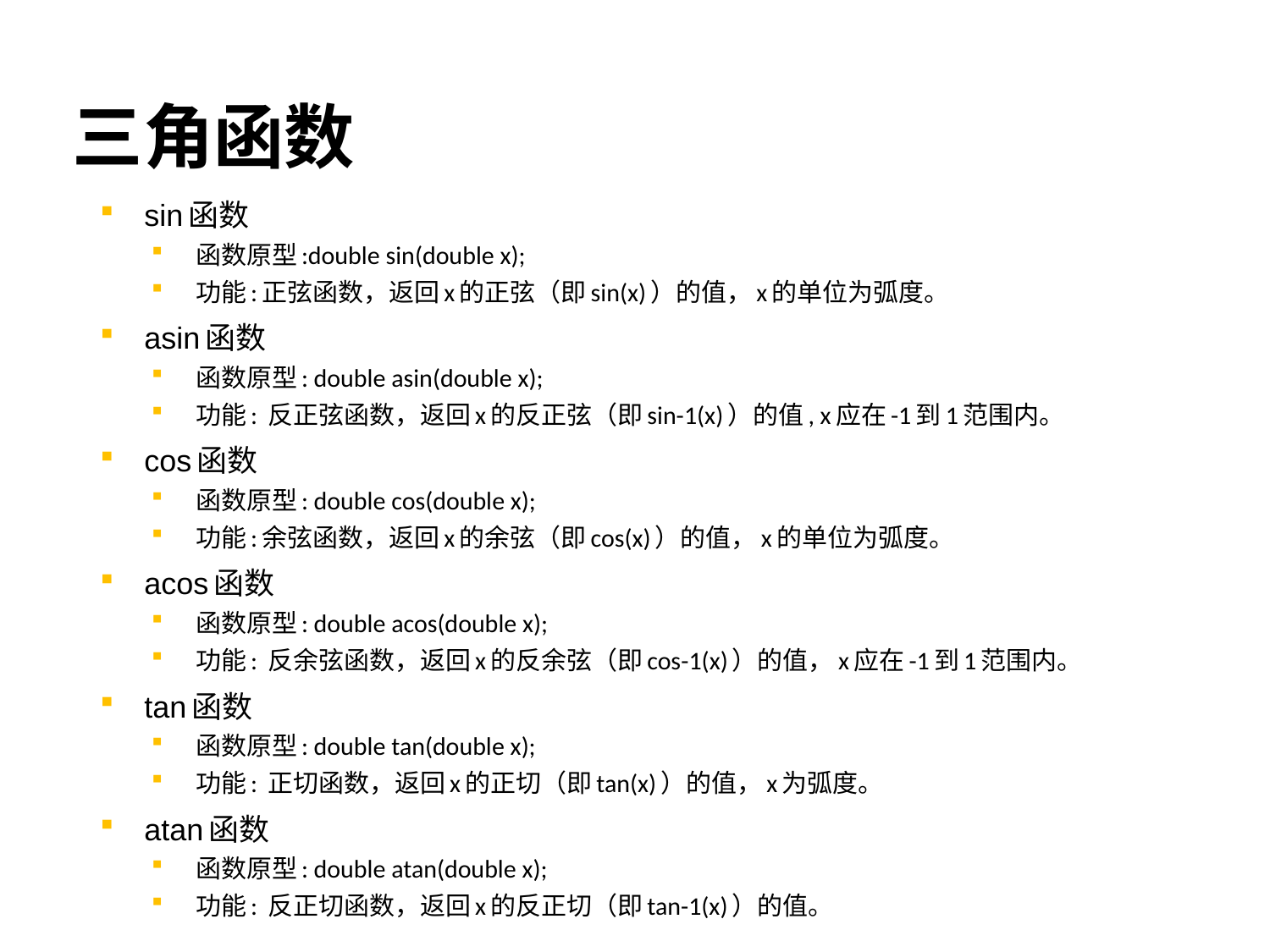

# 三角函数
sin函数
函数原型:double sin(double x);
功能:正弦函数，返回x的正弦（即sin(x)）的值，x的单位为弧度。
asin函数
函数原型: double asin(double x);
功能: 反正弦函数，返回x的反正弦（即sin-1(x)）的值, x应在-1到1范围内。
cos函数
函数原型: double cos(double x);
功能:余弦函数，返回x的余弦（即cos(x)）的值，x的单位为弧度。
acos函数
函数原型: double acos(double x);
功能: 反余弦函数，返回x的反余弦（即cos-1(x)）的值，x应在-1到1范围内。
tan函数
函数原型: double tan(double x);
功能: 正切函数，返回x的正切（即tan(x)）的值，x为弧度。
atan函数
函数原型: double atan(double x);
功能: 反正切函数，返回x的反正切（即tan-1(x)）的值。